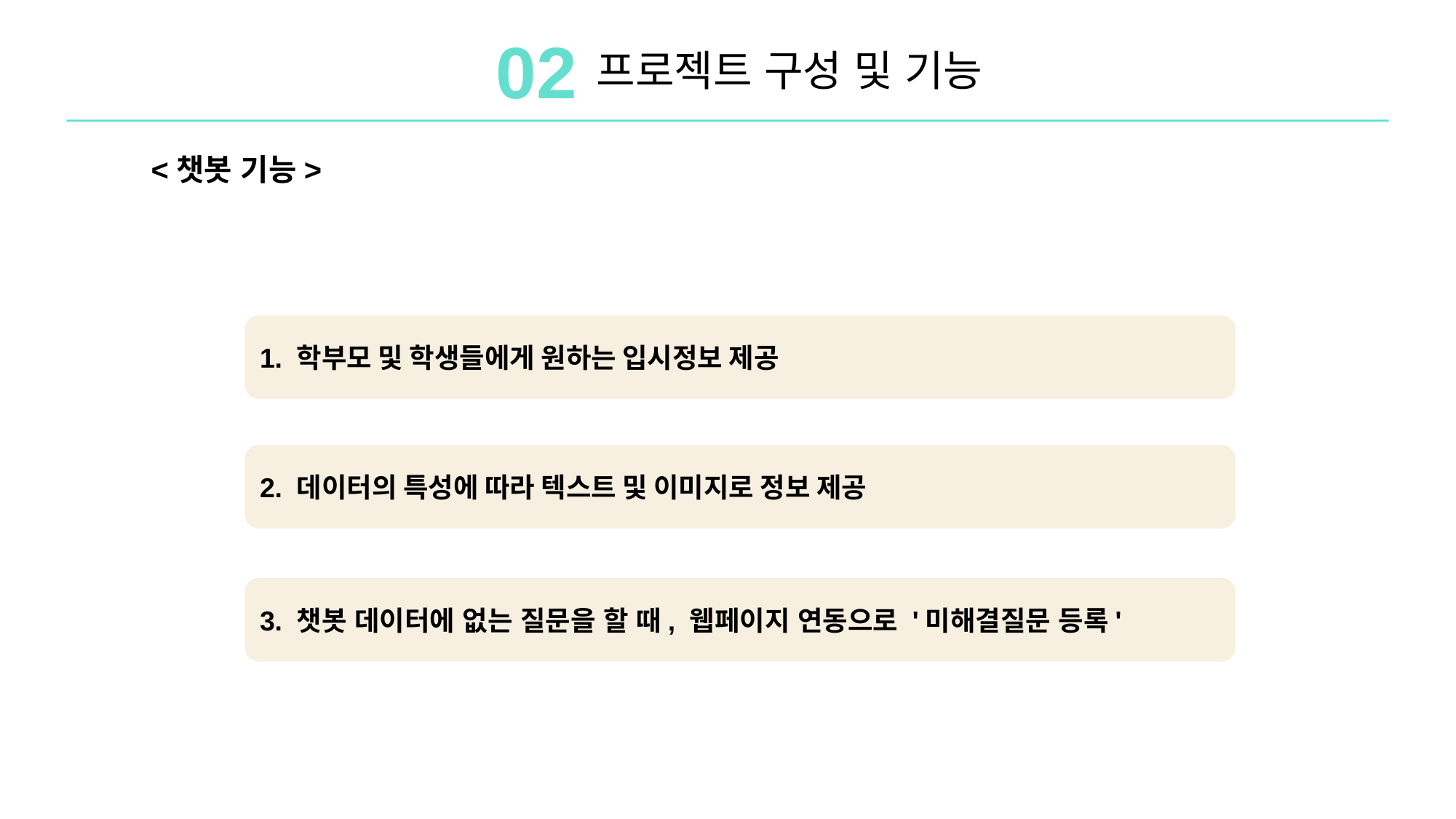

02
프로젝트 구성 및 기능

<챗봇 기능>

1. 학부모 및 학생들에게 원하는 입시정보 제공
2. 데이터의 특성에 따라 텍스트 및 이미지로 정보 제공
3. 챗봇 데이터에 없는 질문을 할 때, 웹페이지 연동으로 '미해결질문 등록'